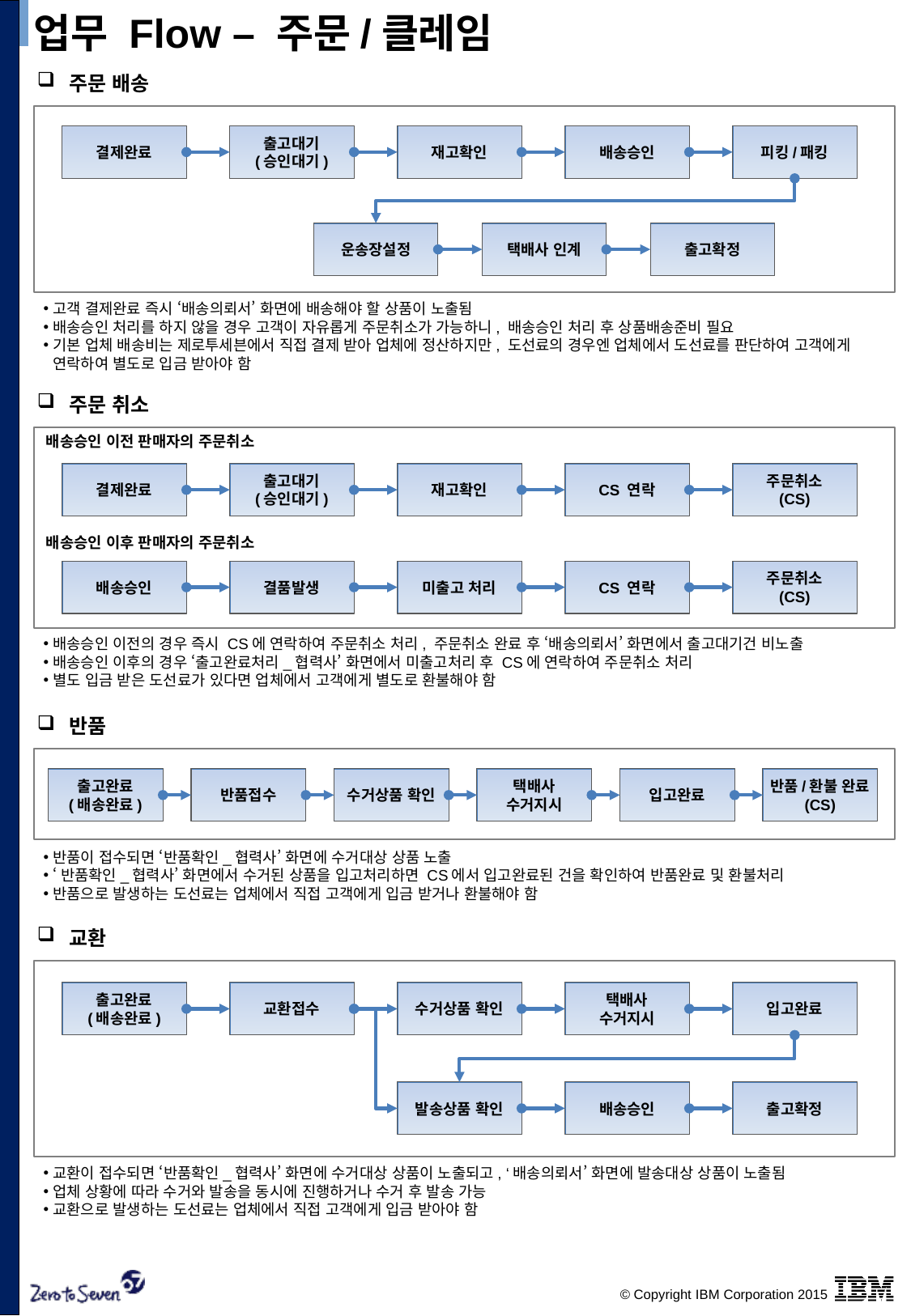

# 업무 Flow – 주문/클레임
  주문 배송

결제완료
출고대기
(승인대기)
재고확인
배송승인
피킹/패킹
운송장설정
택배사 인계
출고확정
고객 결제완료 즉시 ‘배송의뢰서’ 화면에 배송해야 할 상품이 노출됨
배송승인 처리를 하지 않을 경우 고객이 자유롭게 주문취소가 가능하니, 배송승인 처리 후 상품배송준비 필요
기본 업체 배송비는 제로투세븐에서 직접 결제 받아 업체에 정산하지만, 도선료의 경우엔 업체에서 도선료를 판단하여 고객에게 연락하여 별도로 입금 받아야 함
  주문 취소

배송승인 이전 판매자의 주문취소
결제완료
출고대기
(승인대기)
재고확인
CS 연락
주문취소
(CS)
배송승인 이후 판매자의 주문취소
배송승인
결품발생
미출고 처리
CS 연락
주문취소
(CS)
배송승인 이전의 경우 즉시 CS에 연락하여 주문취소 처리, 주문취소 완료 후 ‘배송의뢰서’ 화면에서 출고대기건 비노출
배송승인 이후의 경우 ‘출고완료처리_협력사’ 화면에서 미출고처리 후 CS에 연락하여 주문취소 처리
별도 입금 받은 도선료가 있다면 업체에서 고객에게 별도로 환불해야 함
  반품

출고완료
(배송완료)
반품접수
수거상품 확인
택배사
수거지시
입고완료
반품/환불 완료
(CS)
반품이 접수되면 ‘반품확인_협력사’ 화면에 수거대상 상품 노출
‘반품확인_협력사’ 화면에서 수거된 상품을 입고처리하면 CS에서 입고완료된 건을 확인하여 반품완료 및 환불처리
반품으로 발생하는 도선료는 업체에서 직접 고객에게 입금 받거나 환불해야 함
  교환

출고완료
(배송완료)
교환접수
수거상품 확인
택배사
수거지시
입고완료
발송상품 확인
배송승인
출고확정
교환이 접수되면 ‘반품확인_협력사’ 화면에 수거대상 상품이 노출되고, ‘배송의뢰서’ 화면에 발송대상 상품이 노출됨
업체 상황에 따라 수거와 발송을 동시에 진행하거나 수거 후 발송 가능
교환으로 발생하는 도선료는 업체에서 직접 고객에게 입금 받아야 함